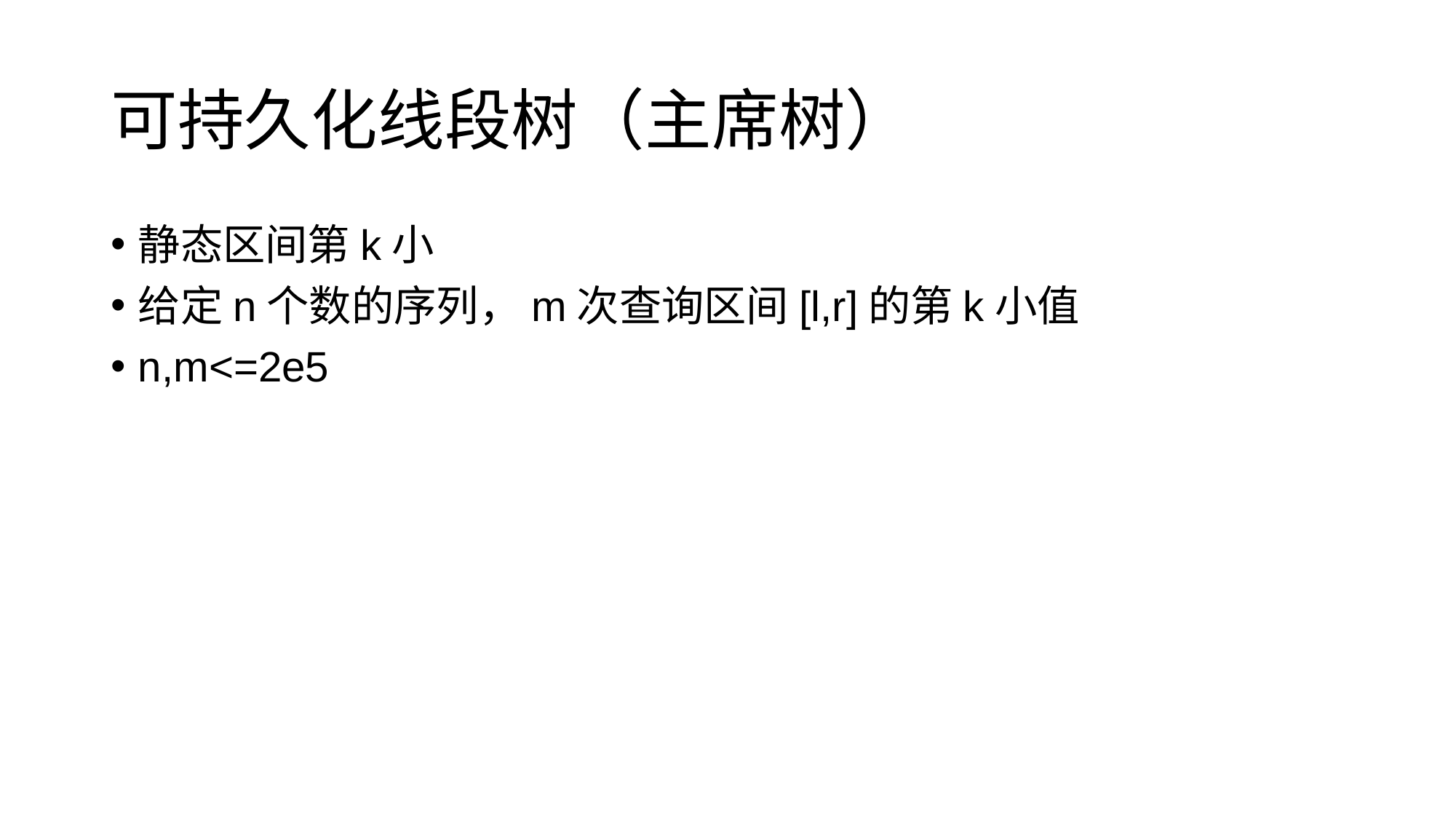

# 可持久化线段树（主席树）
静态区间第k小
给定n个数的序列，m次查询区间[l,r]的第k小值
n,m<=2e5